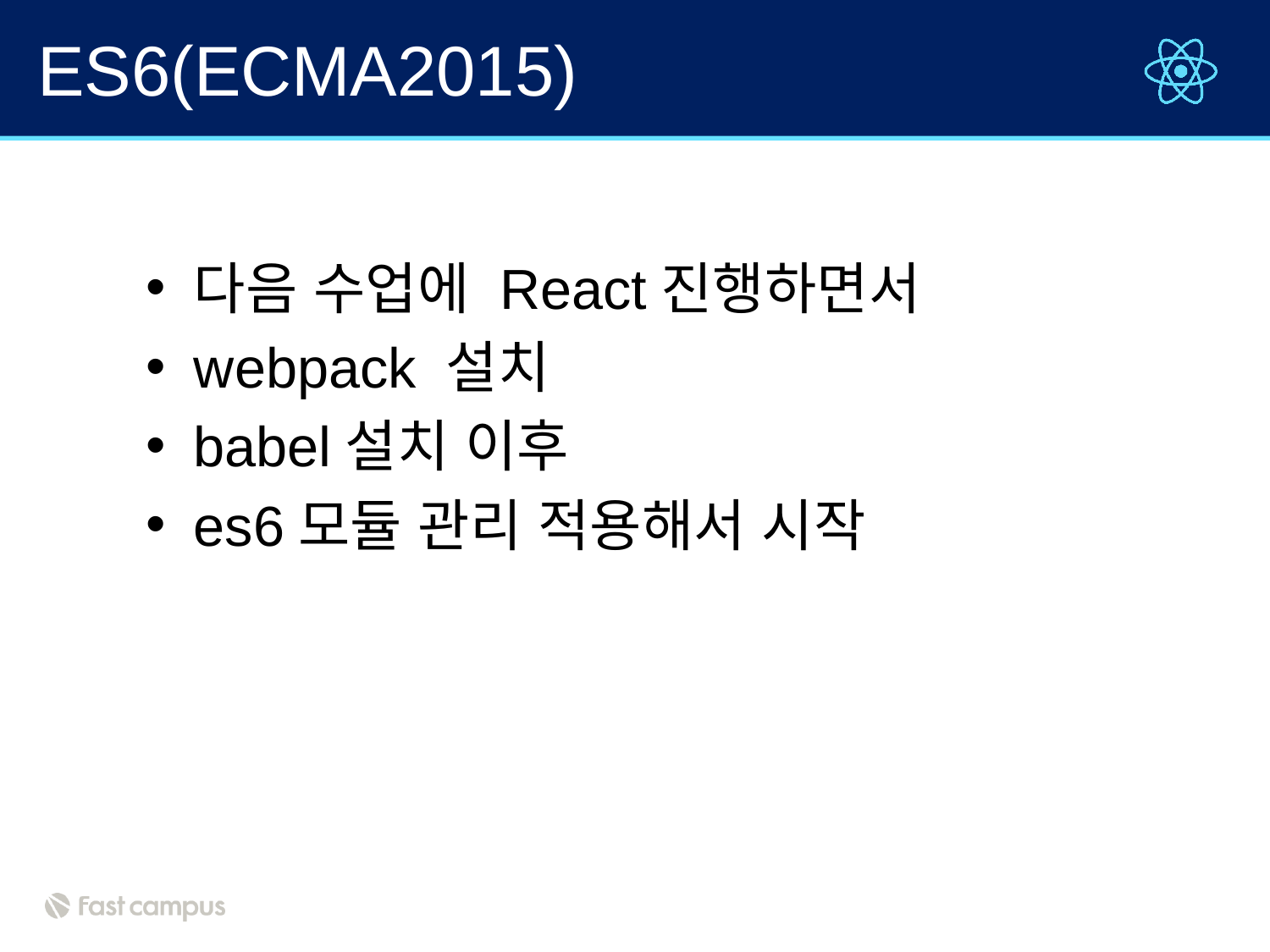

# ES6(ECMA2015)
다음 수업에 React진행하면서
webpack 설치
babel설치 이후
es6모듈 관리 적용해서 시작